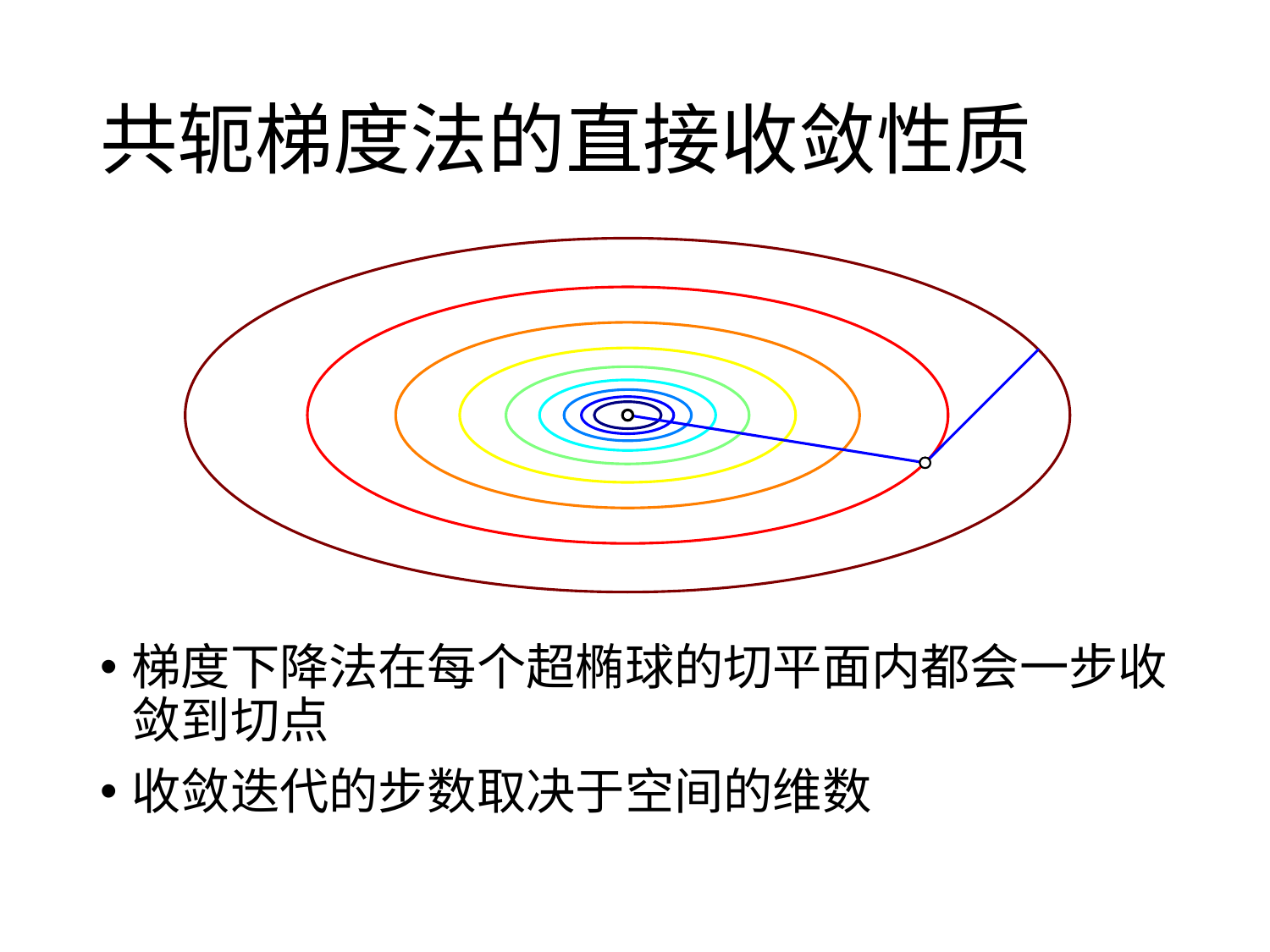

# 共轭梯度法的直接收敛性质

梯度下降法在每个超椭球的切平面内都会一步收敛到切点
收敛迭代的步数取决于空间的维数